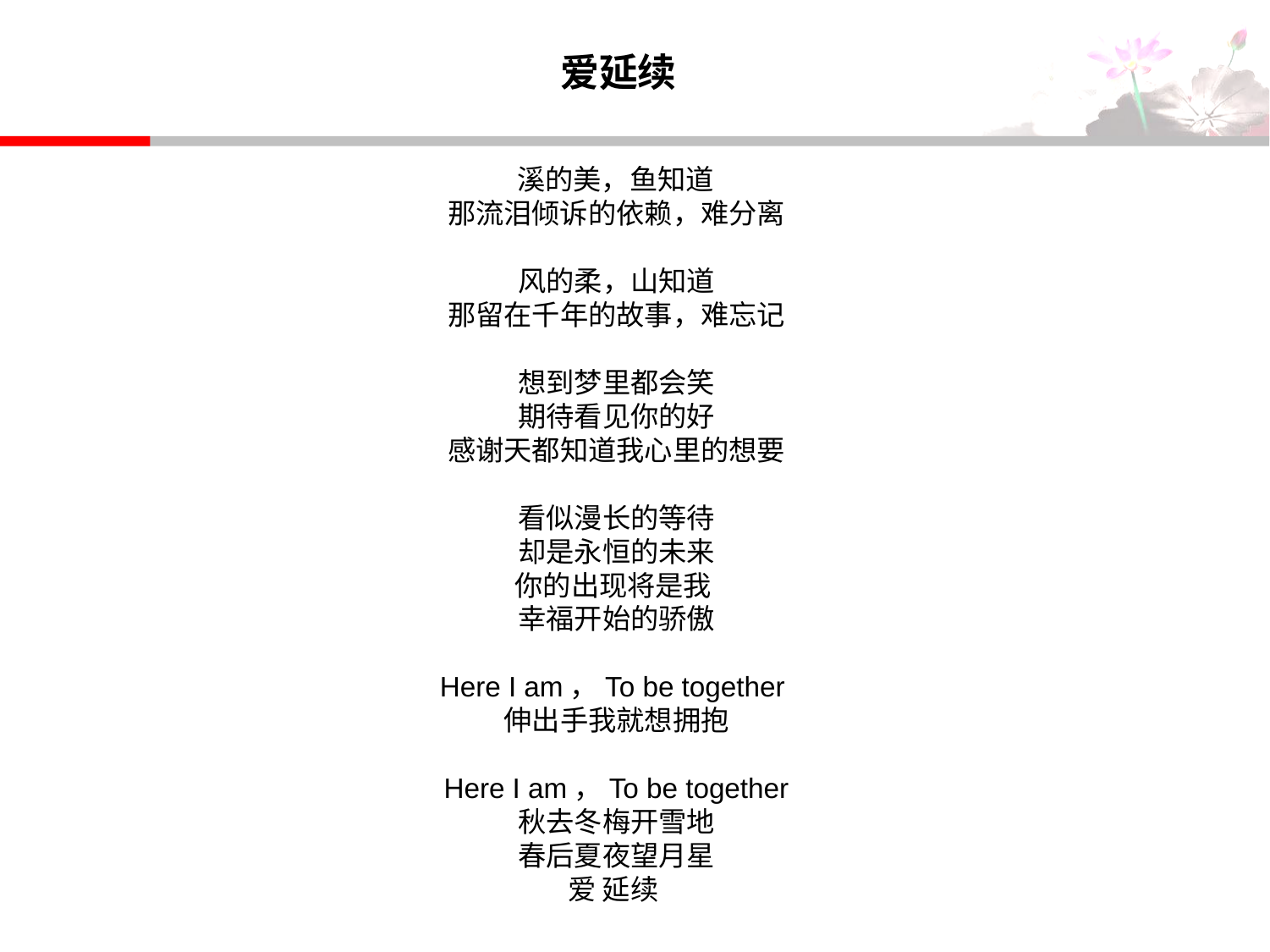

# 爱延续
       溪的美，鱼知道
那流泪倾诉的依赖，难分离
风的柔，山知道
那留在千年的故事，难忘记
想到梦里都会笑
期待看见你的好
感谢天都知道我心里的想要
看似漫长的等待
却是永恒的未来
你的出现将是我
幸福开始的骄傲
Here I am，To be together
伸出手我就想拥抱
Here I am，To be together
秋去冬梅开雪地
春后夏夜望月星
爱 延续